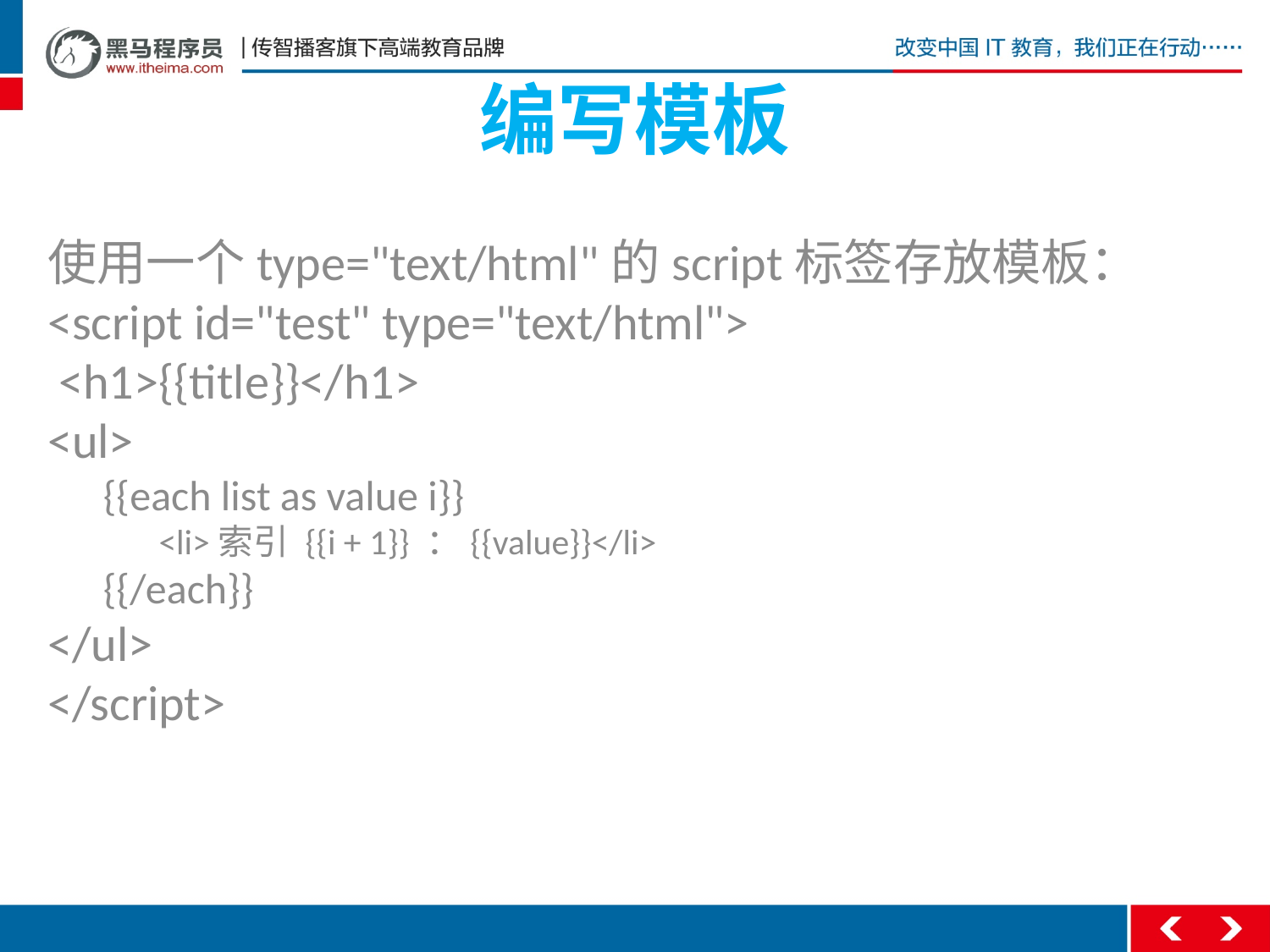

# 编写模板
使用一个type="text/html"的script标签存放模板：
<script id="test" type="text/html">
 <h1>{{title}}</h1>
<ul>
{{each list as value i}}
<li>索引 {{i + 1}} ：{{value}}</li>
{{/each}}
</ul>
</script>